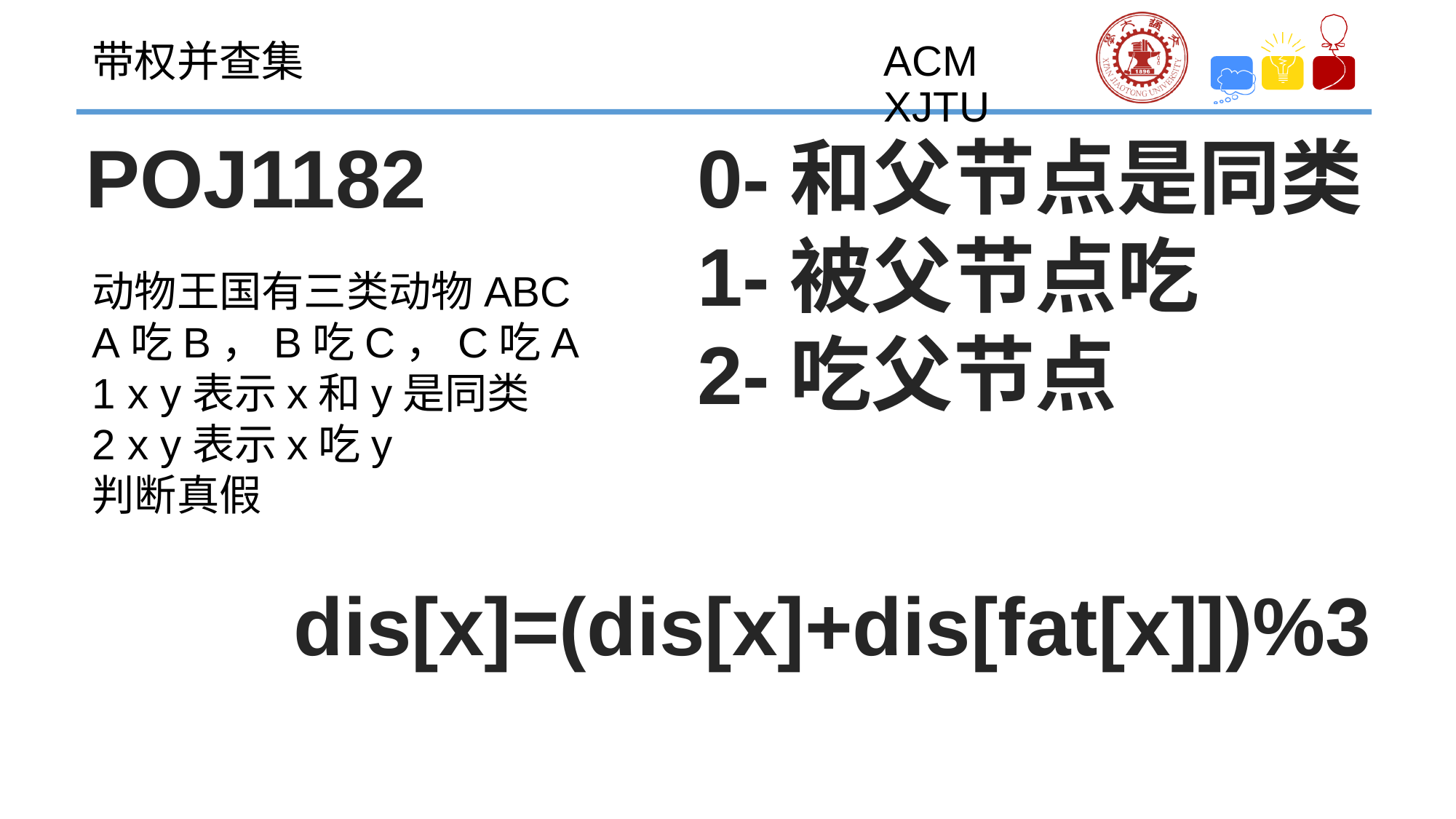

带权并查集
POJ1182
0-和父节点是同类
1-被父节点吃
2-吃父节点
动物王国有三类动物ABC
A吃B，B吃C，C吃A
1 x y表示x和y是同类
2 x y表示x吃y
判断真假
dis[x]=(dis[x]+dis[fat[x]])%3